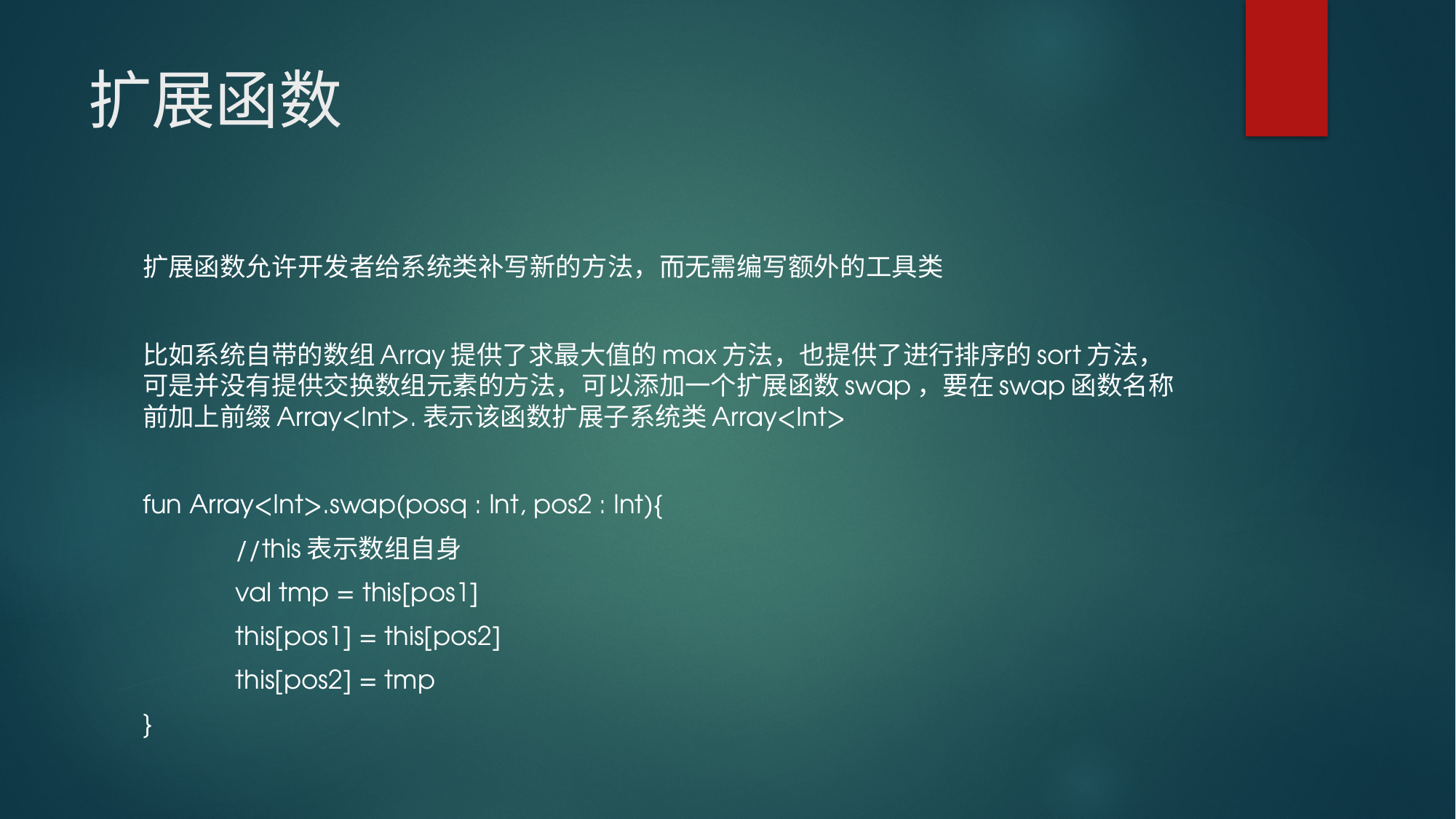

# 扩展函数
扩展函数允许开发者给系统类补写新的方法，而无需编写额外的工具类

比如系统自带的数组Array提供了求最大值的max方法，也提供了进行排序的sort方法，可是并没有提供交换数组元素的方法，可以添加一个扩展函数swap，要在swap函数名称前加上前缀Array<Int>.表示该函数扩展子系统类Array<Int>

fun Array<Int>.swap(posq : Int, pos2 : Int){
	//this表示数组自身
	val tmp = this[pos1]
	this[pos1] = this[pos2]
	this[pos2] = tmp
}